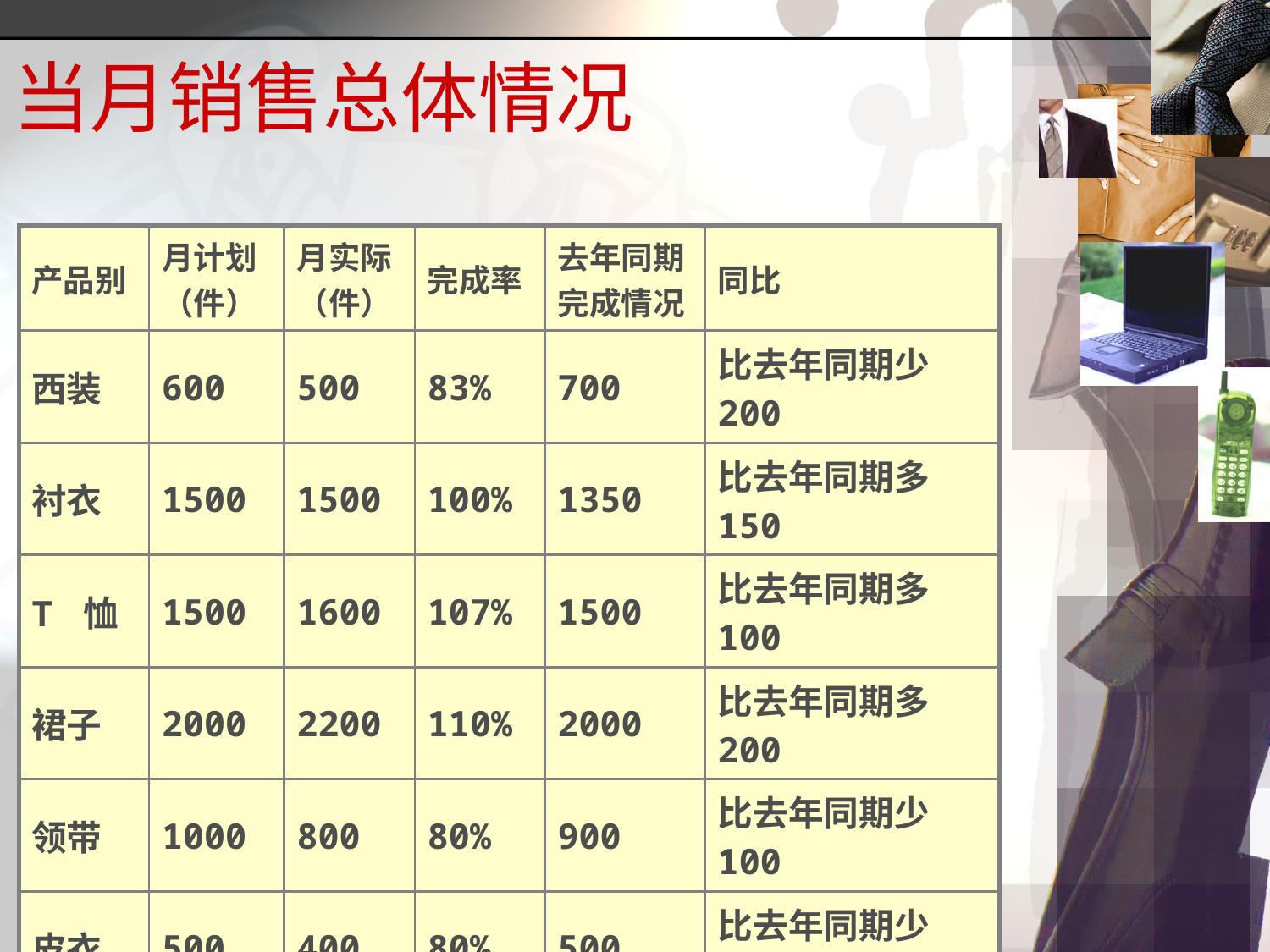

# 当月销售总体情况
| 产品别 | 月计划（件） | 月实际（件） | 完成率 | 去年同期完成情况 | 同比 |
| --- | --- | --- | --- | --- | --- |
| 西装 | 600 | 500 | 83% | 700 | 比去年同期少200 |
| 衬衣 | 1500 | 1500 | 100% | 1350 | 比去年同期多150 |
| T 恤 | 1500 | 1600 | 107% | 1500 | 比去年同期多100 |
| 裙子 | 2000 | 2200 | 110% | 2000 | 比去年同期多200 |
| 领带 | 1000 | 800 | 80% | 900 | 比去年同期少100 |
| 皮衣 | 500 | 400 | 80% | 500 | 比去年同期少100 |